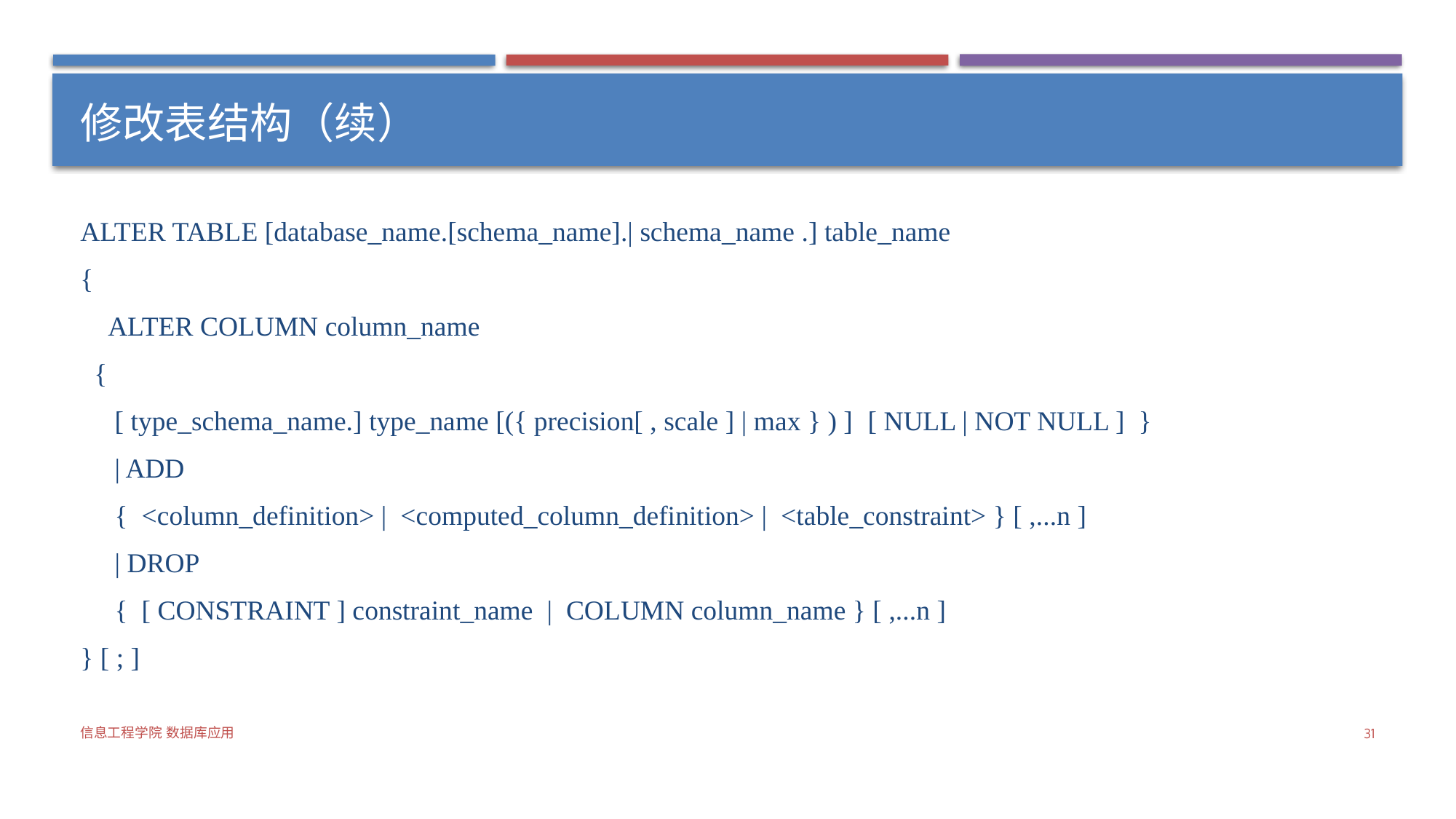

# 修改表结构（续）
ALTER TABLE [database_name.[schema_name].| schema_name .] table_name
{
    ALTER COLUMN column_name
  {
     [ type_schema_name.] type_name [({ precision[ , scale ] | max } ) ]  [ NULL | NOT NULL ]  }
     | ADD
     {  <column_definition> |  <computed_column_definition> |  <table_constraint> } [ ,...n ]
     | DROP
     {  [ CONSTRAINT ] constraint_name  |  COLUMN column_name } [ ,...n ]
} [ ; ]
信息工程学院 数据库应用
31